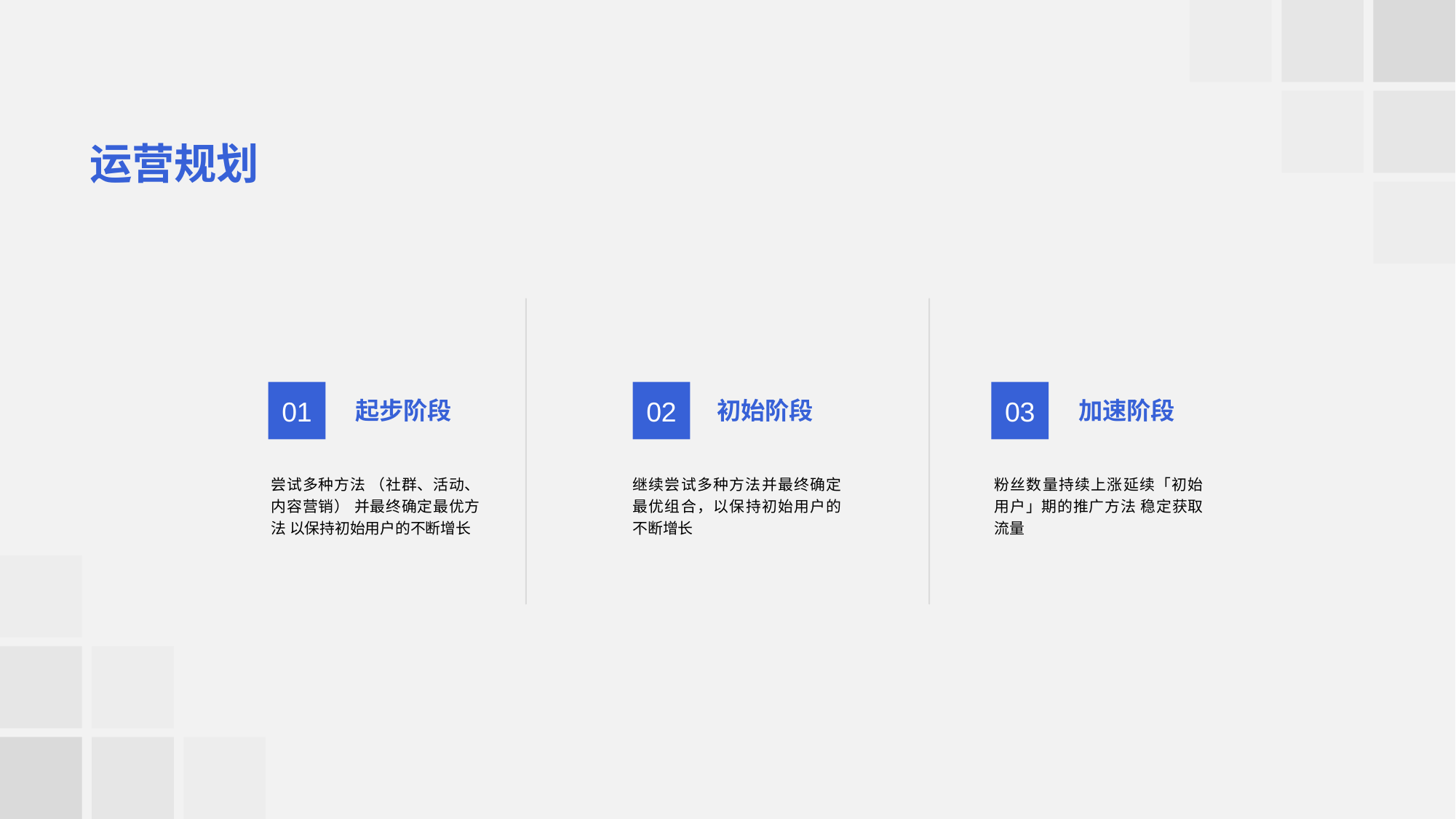

# 运营规划
01
02
03
起步阶段
初始阶段
加速阶段
尝试多种方法 （社群、活动、内容营销） 并最终确定最优方法 以保持初始用户的不断增长
继续尝试多种方法并最终确定最优组合，以保持初始用户的不断增长
粉丝数量持续上涨延续「初始用户」期的推广方法 稳定获取流量